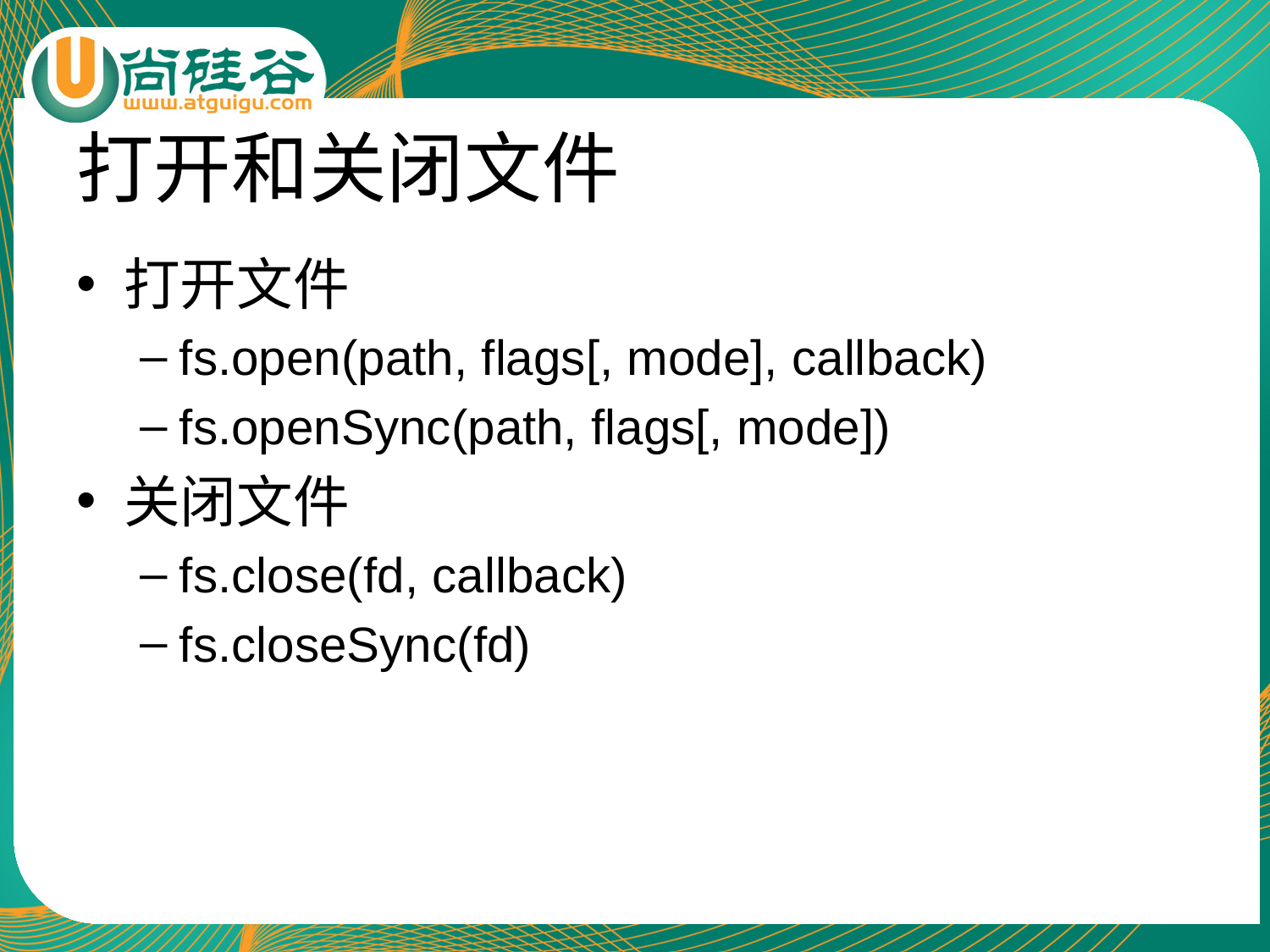

# 打开和关闭文件
打开文件
fs.open(path, flags[, mode], callback)
fs.openSync(path, flags[, mode])
关闭文件
fs.close(fd, callback)
fs.closeSync(fd)